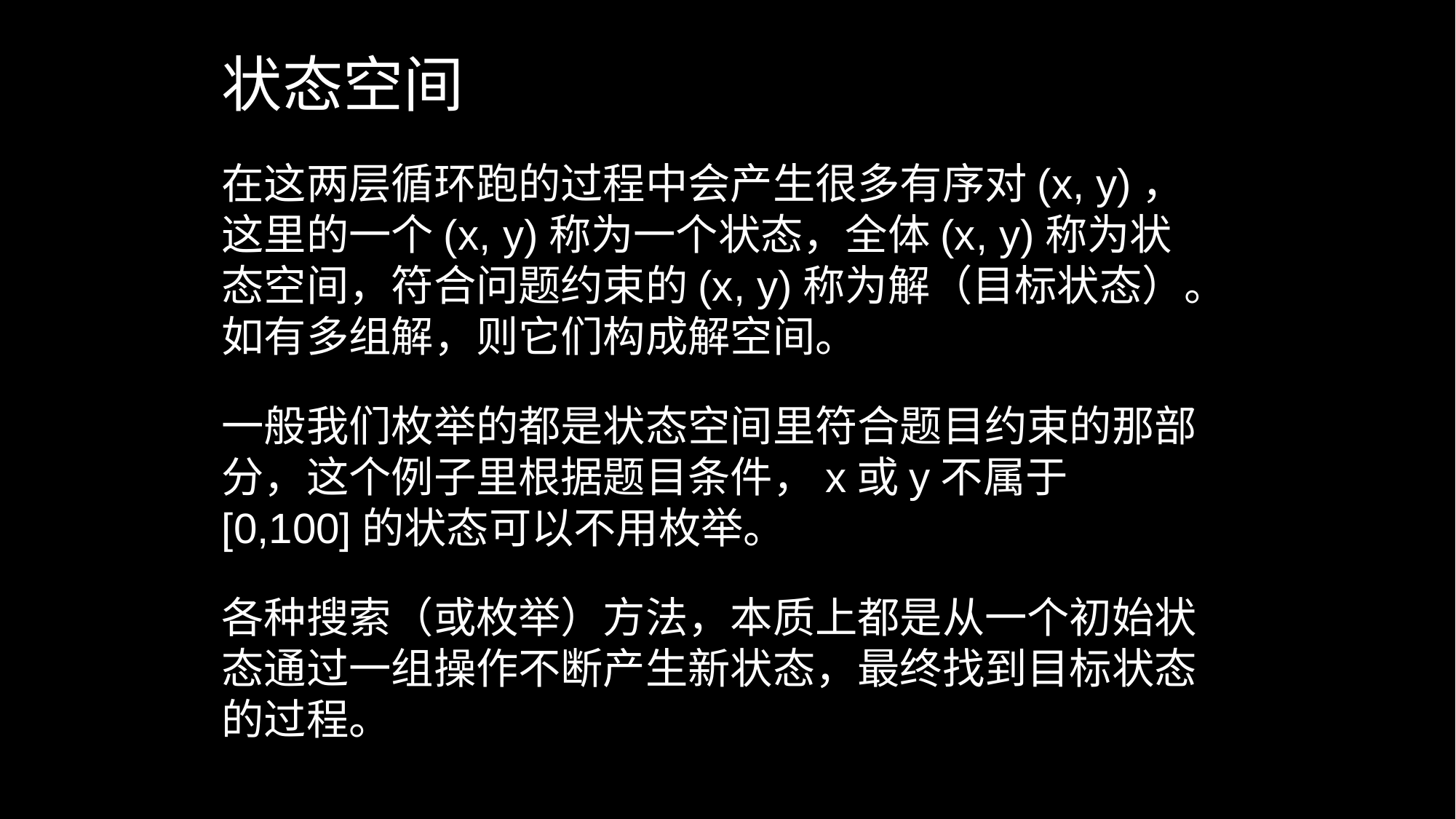

状态空间
在这两层循环跑的过程中会产生很多有序对(x, y)，这里的一个(x, y)称为一个状态，全体(x, y)称为状态空间，符合问题约束的(x, y)称为解（目标状态）。如有多组解，则它们构成解空间。
一般我们枚举的都是状态空间里符合题目约束的那部分，这个例子里根据题目条件，x或y不属于[0,100]的状态可以不用枚举。
各种搜索（或枚举）方法，本质上都是从一个初始状态通过一组操作不断产生新状态，最终找到目标状态的过程。